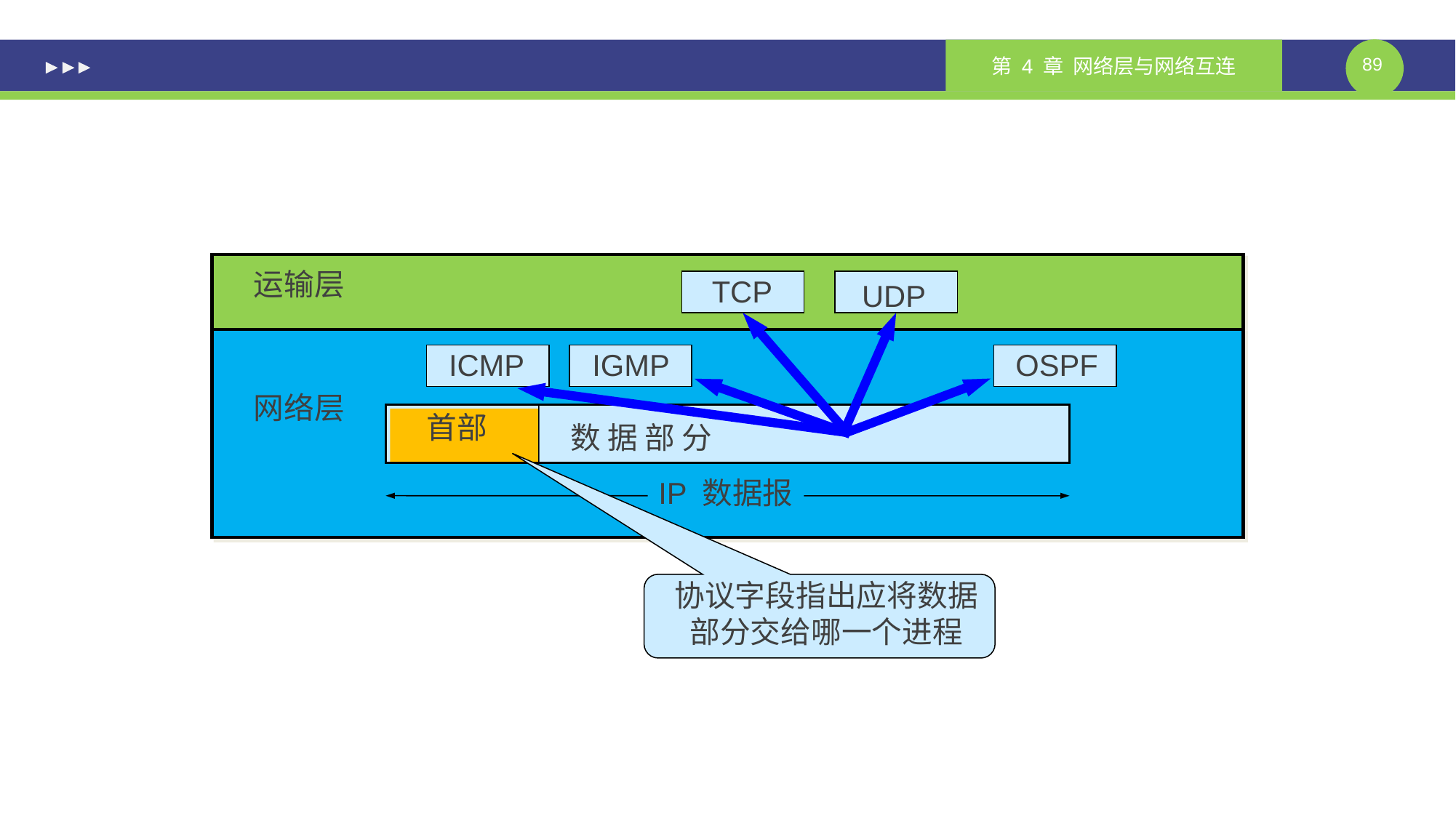

#

运输层
TCP

UDP

ICMP
IGMP
OSPF

网络层

首部

数 据 部 分
IP 数据报

协议字段指出应将数据
部分交给哪一个进程

课件制作人：谢钧  谢希仁